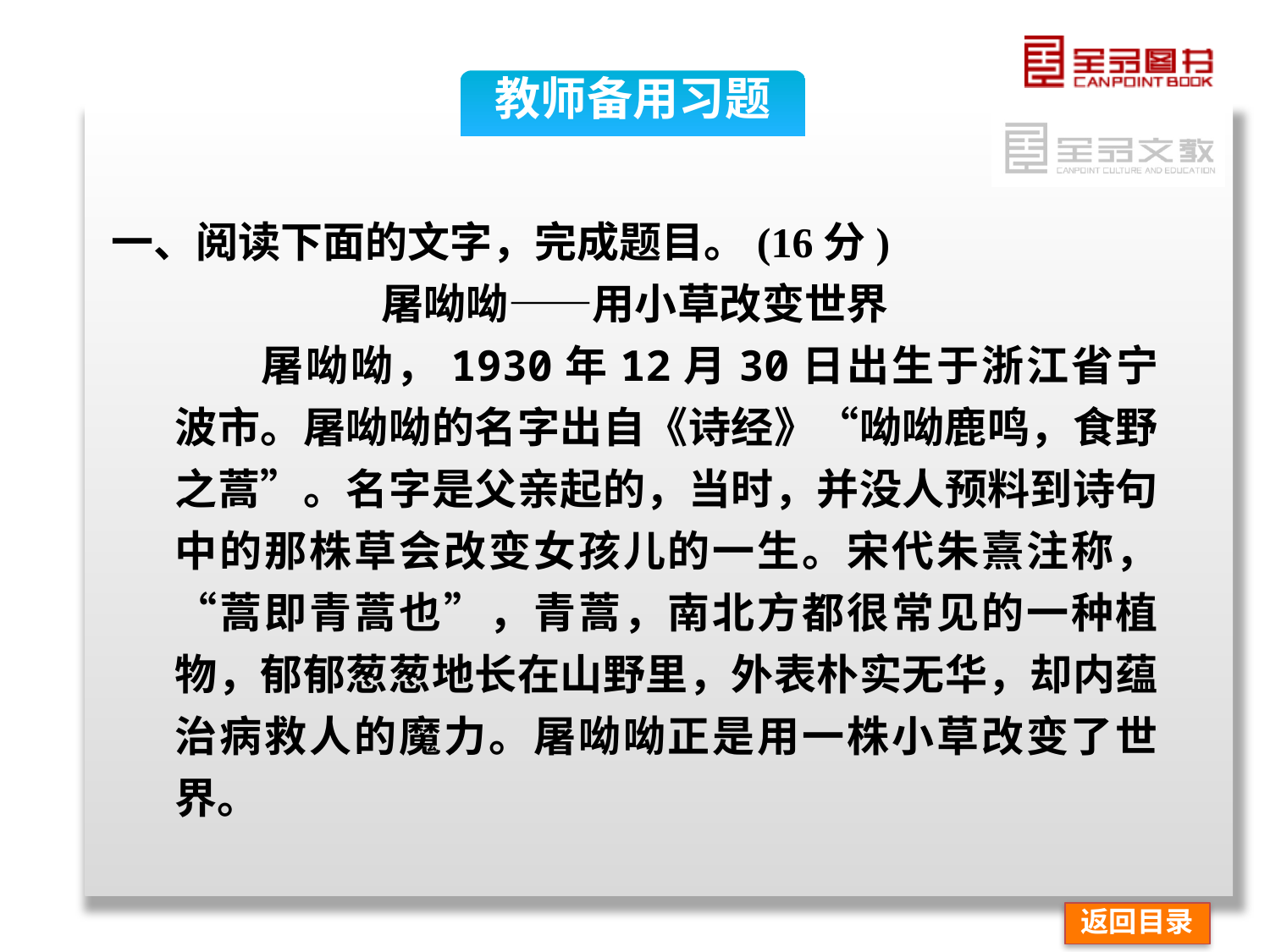

教师备用习题
一、阅读下面的文字，完成题目。(16分)
屠呦呦——用小草改变世界
屠呦呦，1930年12月30日出生于浙江省宁波市。屠呦呦的名字出自《诗经》“呦呦鹿鸣，食野之蒿”。名字是父亲起的，当时，并没人预料到诗句中的那株草会改变女孩儿的一生。宋代朱熹注称，“蒿即青蒿也”，青蒿，南北方都很常见的一种植物，郁郁葱葱地长在山野里，外表朴实无华，却内蕴治病救人的魔力。屠呦呦正是用一株小草改变了世界。
返回目录